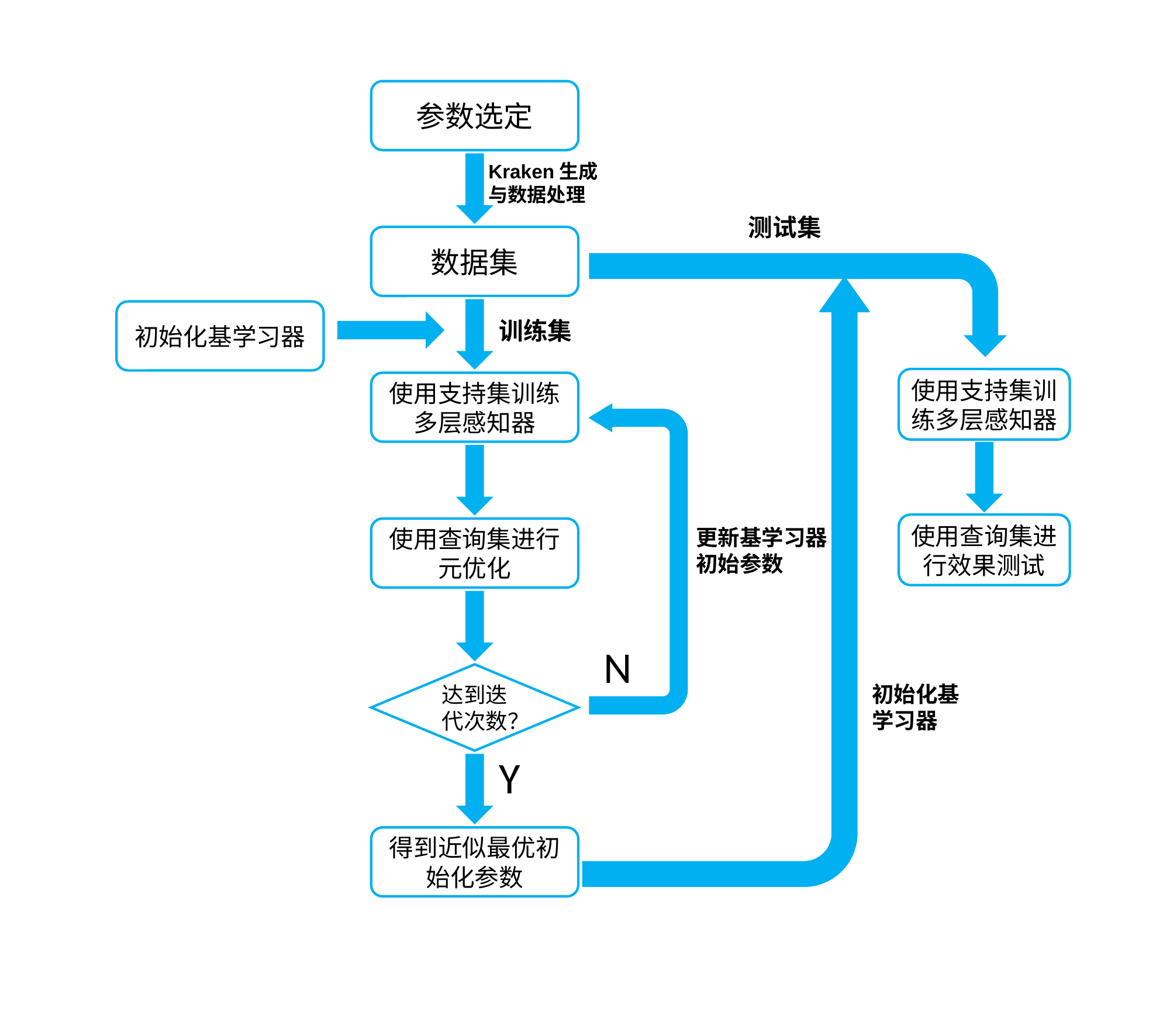

参数选定

Kraken生成与数据处理
测试集
数据集

初始化基学习器
训练集

使用支持集训练多层感知器
使用支持集训练多层感知器

使用查询集进行效果测试
使用查询集进行元优化
更新基学习器初始参数

N
达到迭代次数？
初始化基学习器
Y

得到近似最优初始化参数